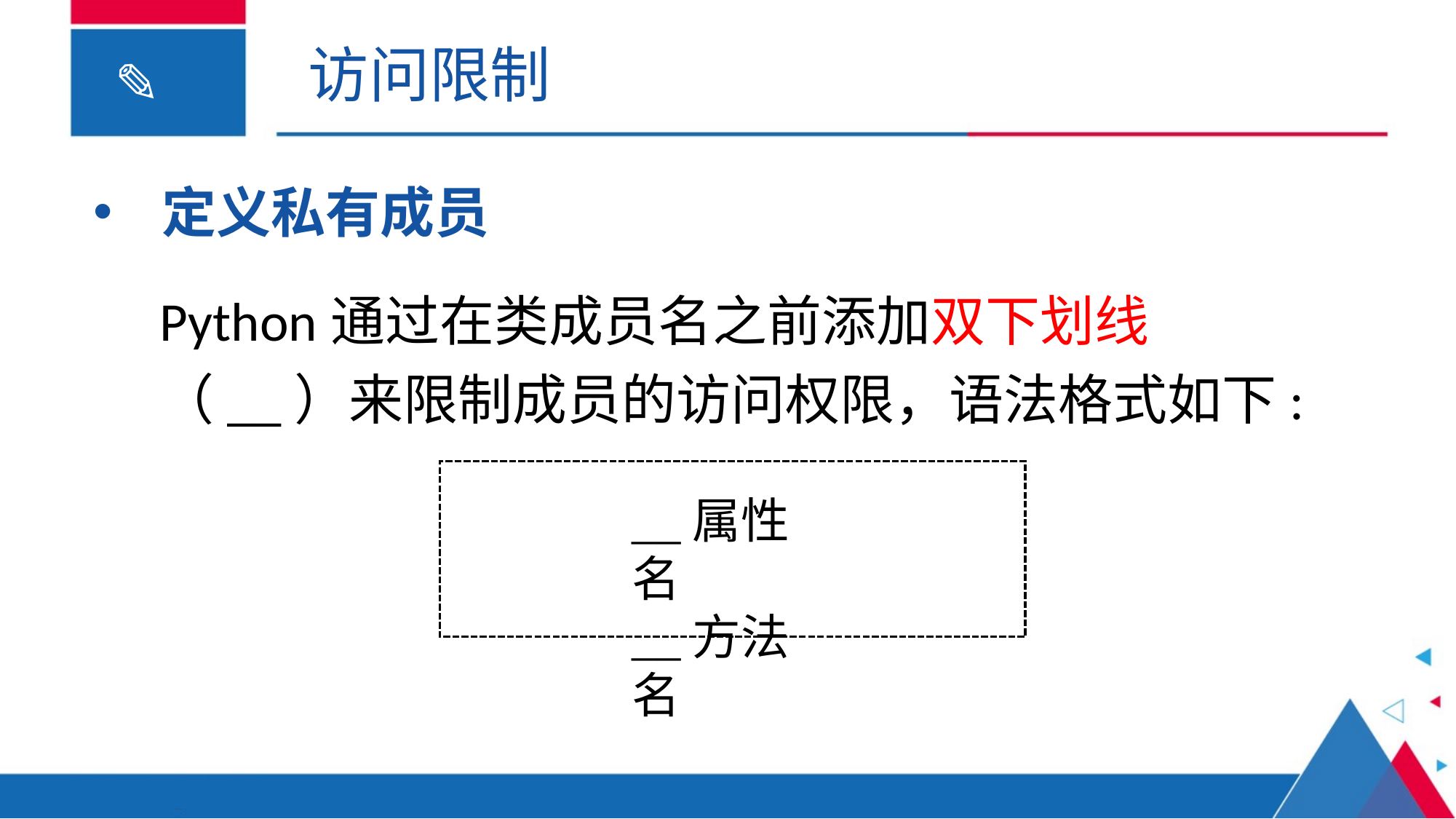

访问限制
定义私有成员
Python通过在类成员名之前添加双下划线（__）来限制成员的访问权限，语法格式如下:

__属性名
__方法名